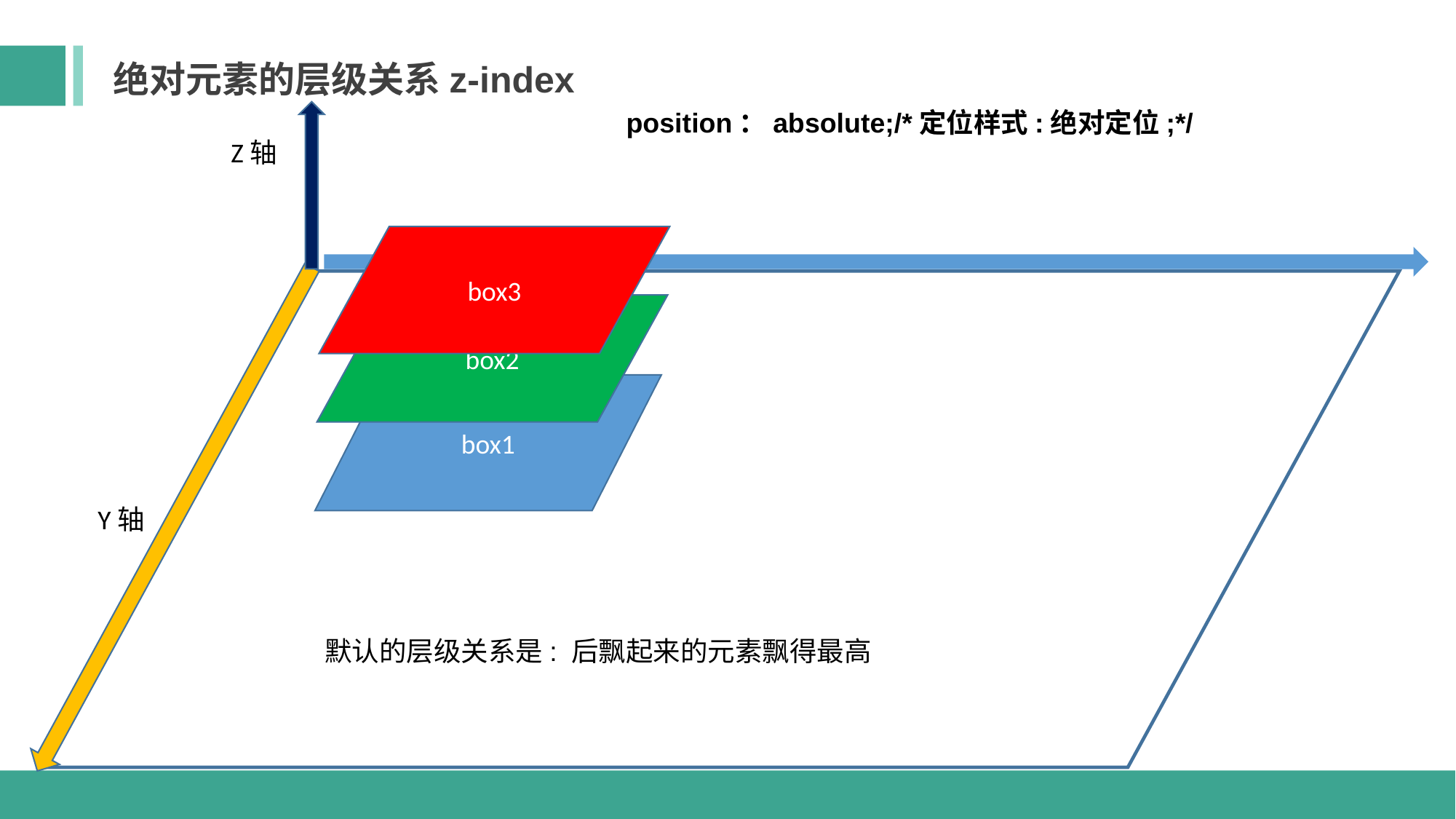

绝对元素的层级关系z-index
position：absolute;/*定位样式:绝对定位;*/

Z轴
box3

box2
box1
Y轴
默认的层级关系是: 后飘起来的元素飘得最高